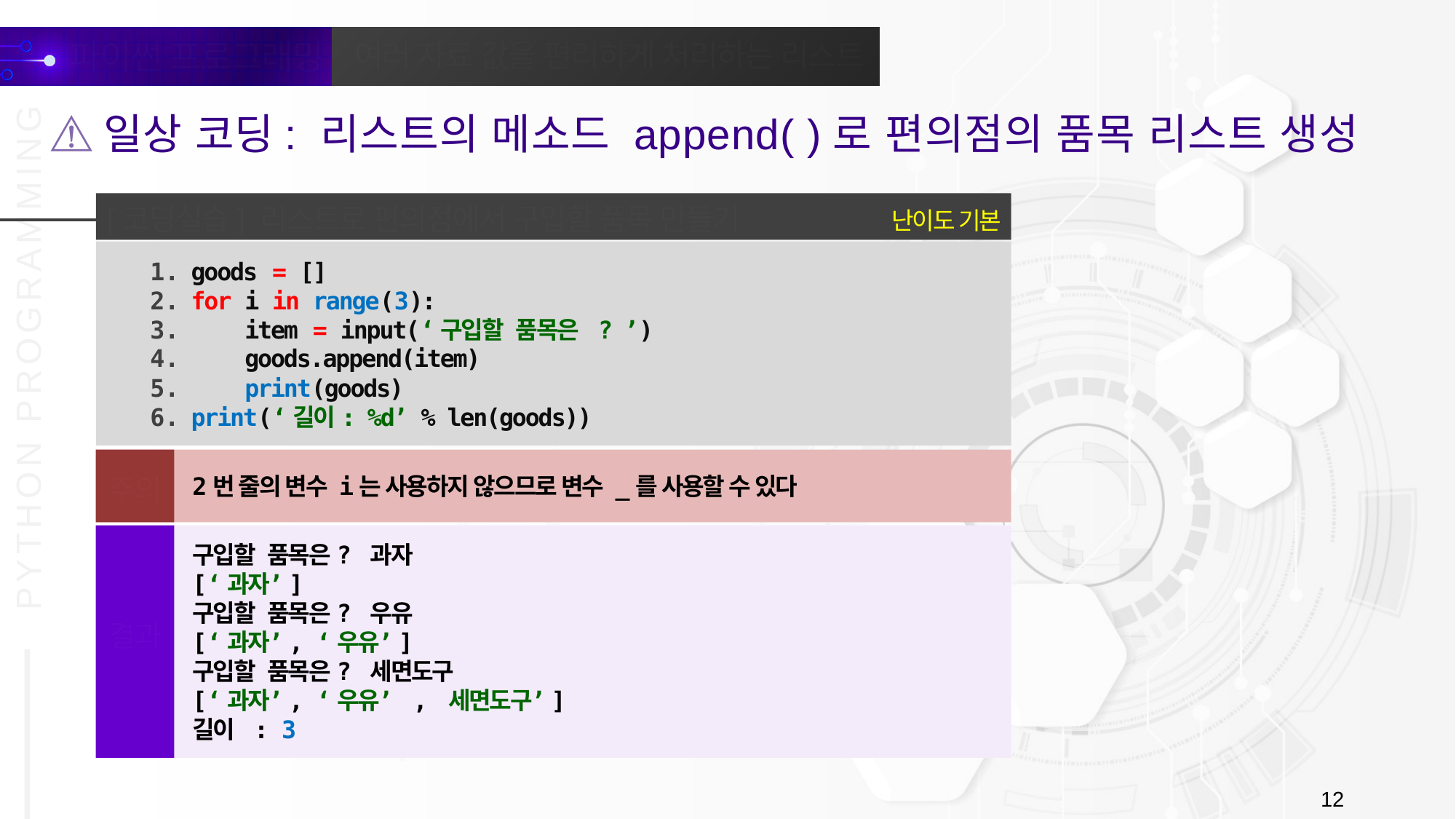

일상 코딩: 리스트의 메소드 append( )로 편의점의 품목 리스트 생성

난이도 기본
[코딩실습] 리스트로 편의점에서 구입할 품목 만들기
goods = []
for i in range(3):
    item = input(‘구입할 품목은 ? ’)
    goods.append(item)
    print(goods)
print(‘길이: %d’ % len(goods))
2번 줄의 변수 i는 사용하지 않으므로 변수 _를 사용할 수 있다

주의
구입할 품목은? 과자
[‘과자’]
구입할 품목은? 우유
[‘과자’, ‘우유’]
구입할 품목은? 세면도구
[‘과자’, ‘우유’ , 세면도구’]
길이 : 3

결과
12